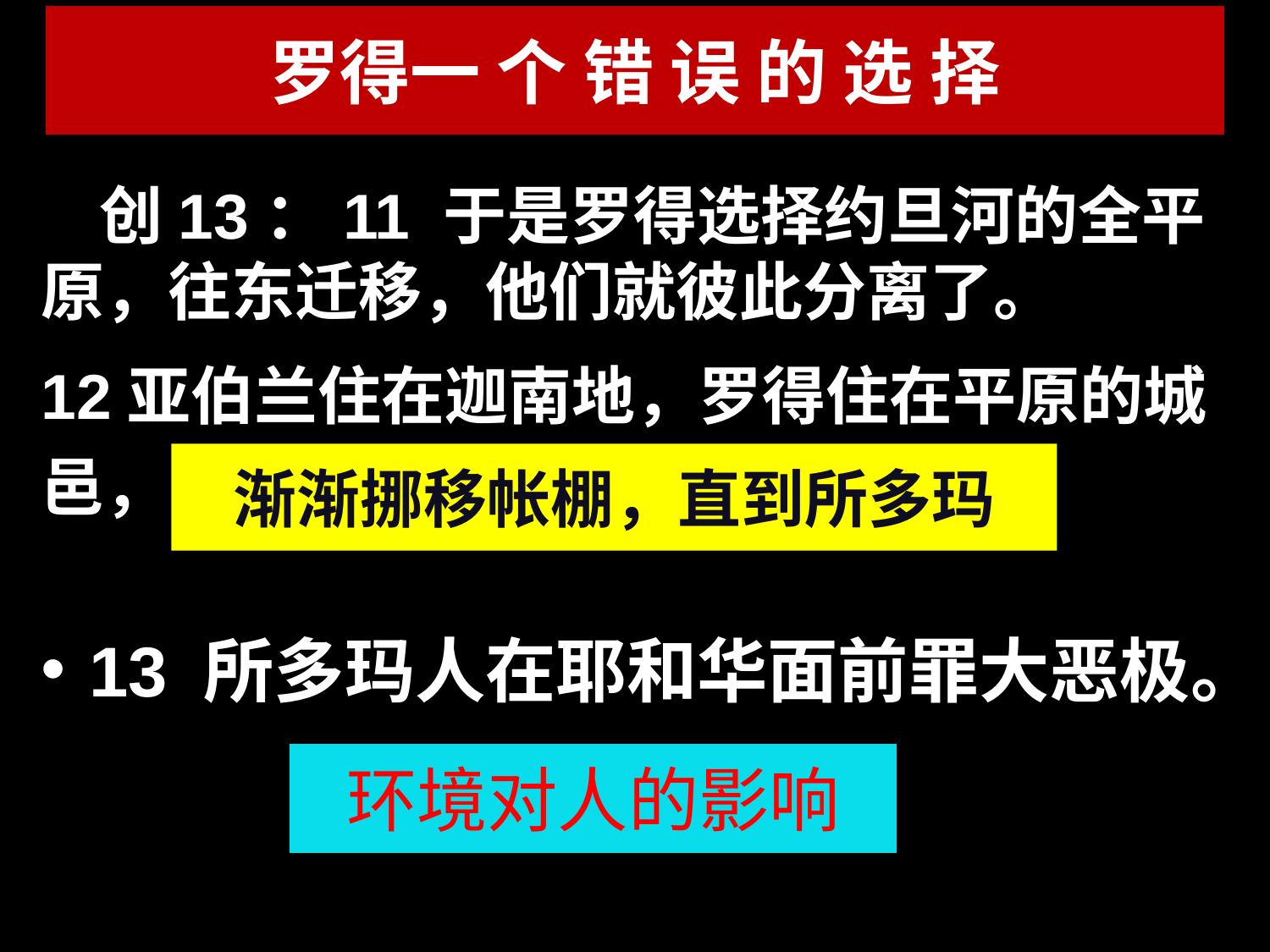

罗得一 个 错 误 的 选 择
#
   创13：11 于是罗得选择约旦河的全平原，往东迁移，他们就彼此分离了。
12亚伯兰住在迦南地，罗得住在平原的城邑，

13 所多玛人在耶和华面前罪大恶极。
渐渐挪移帐棚，直到所多玛
环境对人的影响
16